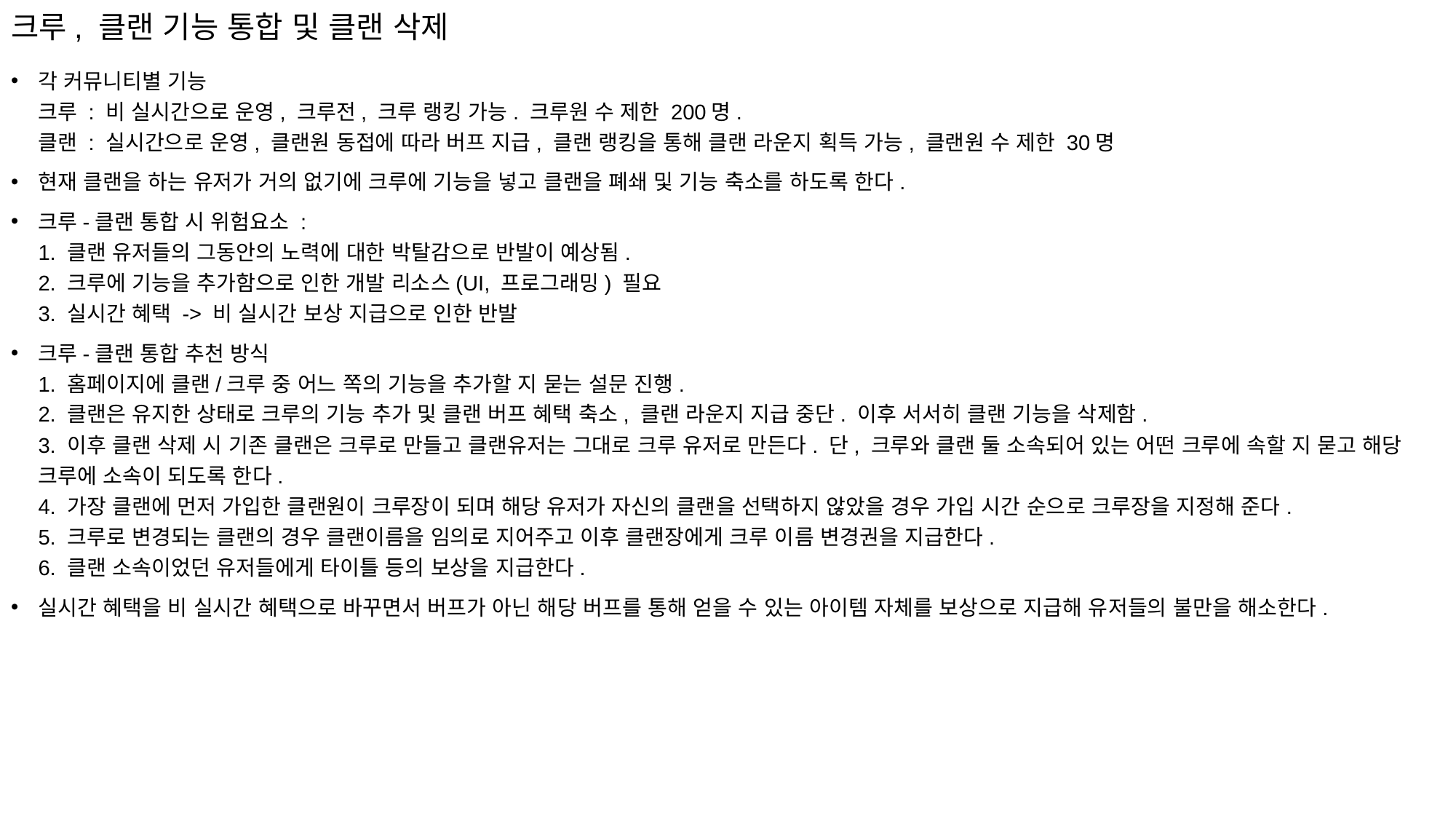

# 크루, 클랜 기능 통합 및 클랜 삭제
각 커뮤니티별 기능
크루 : 비 실시간으로 운영, 크루전, 크루 랭킹 가능. 크루원 수 제한 200명.
클랜 : 실시간으로 운영, 클랜원 동접에 따라 버프 지급, 클랜 랭킹을 통해 클랜 라운지 획득 가능, 클랜원 수 제한 30명
현재 클랜을 하는 유저가 거의 없기에 크루에 기능을 넣고 클랜을 폐쇄 및 기능 축소를 하도록 한다.
크루-클랜 통합 시 위험요소 :
1. 클랜 유저들의 그동안의 노력에 대한 박탈감으로 반발이 예상됨.
2. 크루에 기능을 추가함으로 인한 개발 리소스(UI, 프로그래밍) 필요
3. 실시간 혜택 -> 비 실시간 보상 지급으로 인한 반발
크루-클랜 통합 추천 방식
1. 홈페이지에 클랜/크루 중 어느 쪽의 기능을 추가할 지 묻는 설문 진행.
2. 클랜은 유지한 상태로 크루의 기능 추가 및 클랜 버프 혜택 축소, 클랜 라운지 지급 중단. 이후 서서히 클랜 기능을 삭제함.
3. 이후 클랜 삭제 시 기존 클랜은 크루로 만들고 클랜유저는 그대로 크루 유저로 만든다. 단, 크루와 클랜 둘 소속되어 있는 어떤 크루에 속할 지 묻고 해당 크루에 소속이 되도록 한다.
4. 가장 클랜에 먼저 가입한 클랜원이 크루장이 되며 해당 유저가 자신의 클랜을 선택하지 않았을 경우 가입 시간 순으로 크루장을 지정해 준다.
5. 크루로 변경되는 클랜의 경우 클랜이름을 임의로 지어주고 이후 클랜장에게 크루 이름 변경권을 지급한다.
6. 클랜 소속이었던 유저들에게 타이틀 등의 보상을 지급한다.
실시간 혜택을 비 실시간 혜택으로 바꾸면서 버프가 아닌 해당 버프를 통해 얻을 수 있는 아이템 자체를 보상으로 지급해 유저들의 불만을 해소한다.